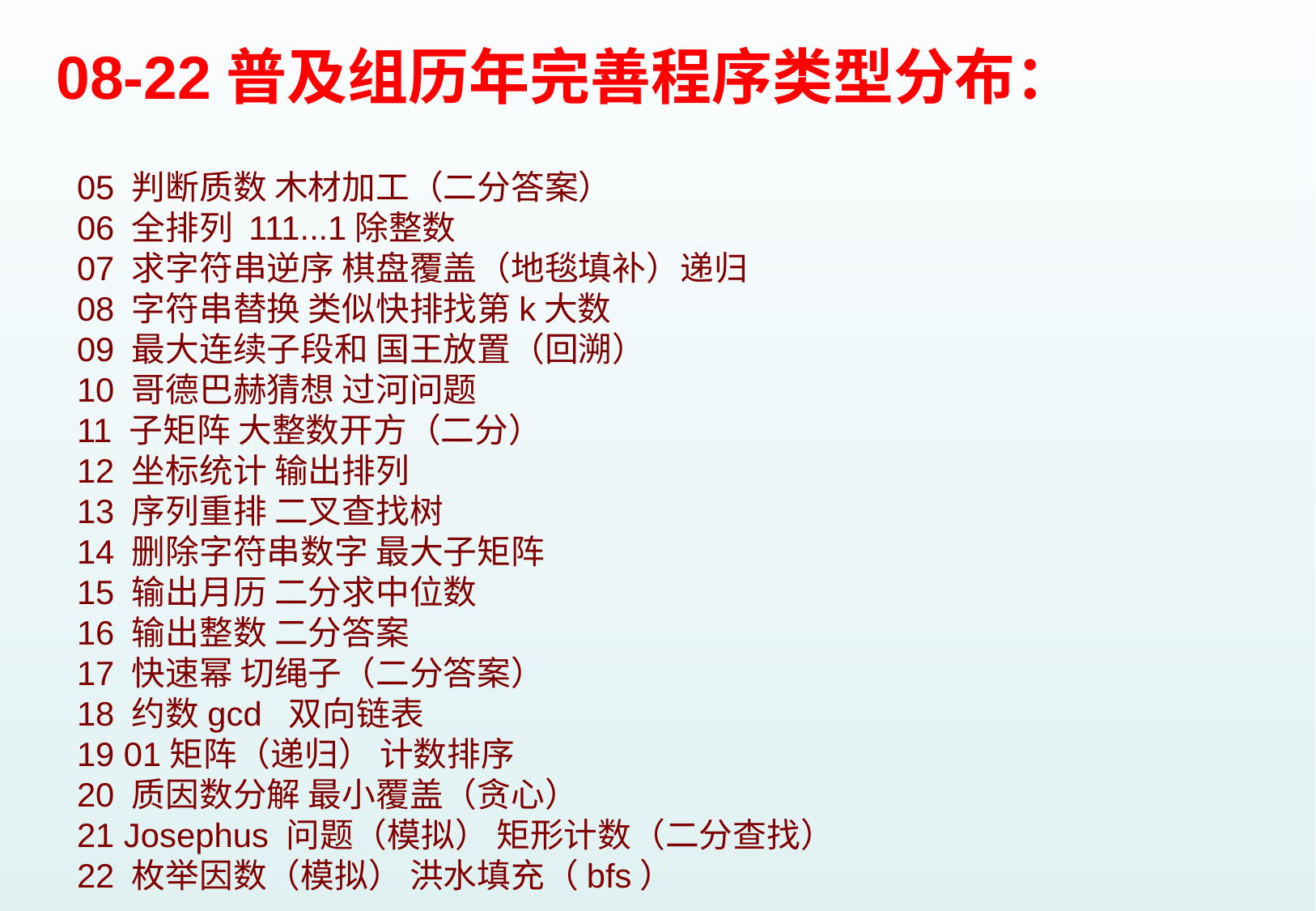

08-22普及组历年完善程序类型分布：
05 判断质数 木材加工（二分答案）
06 全排列 111...1除整数
07 求字符串逆序 棋盘覆盖（地毯填补）递归
08 字符串替换 类似快排找第k大数
09 最大连续子段和 国王放置（回溯）
10 哥德巴赫猜想 过河问题
11 子矩阵 大整数开方（二分）
12 坐标统计 输出排列
13 序列重排 二叉查找树
14 删除字符串数字 最大子矩阵
15 输出月历 二分求中位数
16 输出整数 二分答案
17 快速幂 切绳子（二分答案）
18 约数gcd  双向链表
19 01矩阵（递归） 计数排序
20 质因数分解 最小覆盖（贪心）
21 Josephus 问题（模拟） 矩形计数（二分查找）
22 枚举因数（模拟） 洪水填充（bfs）